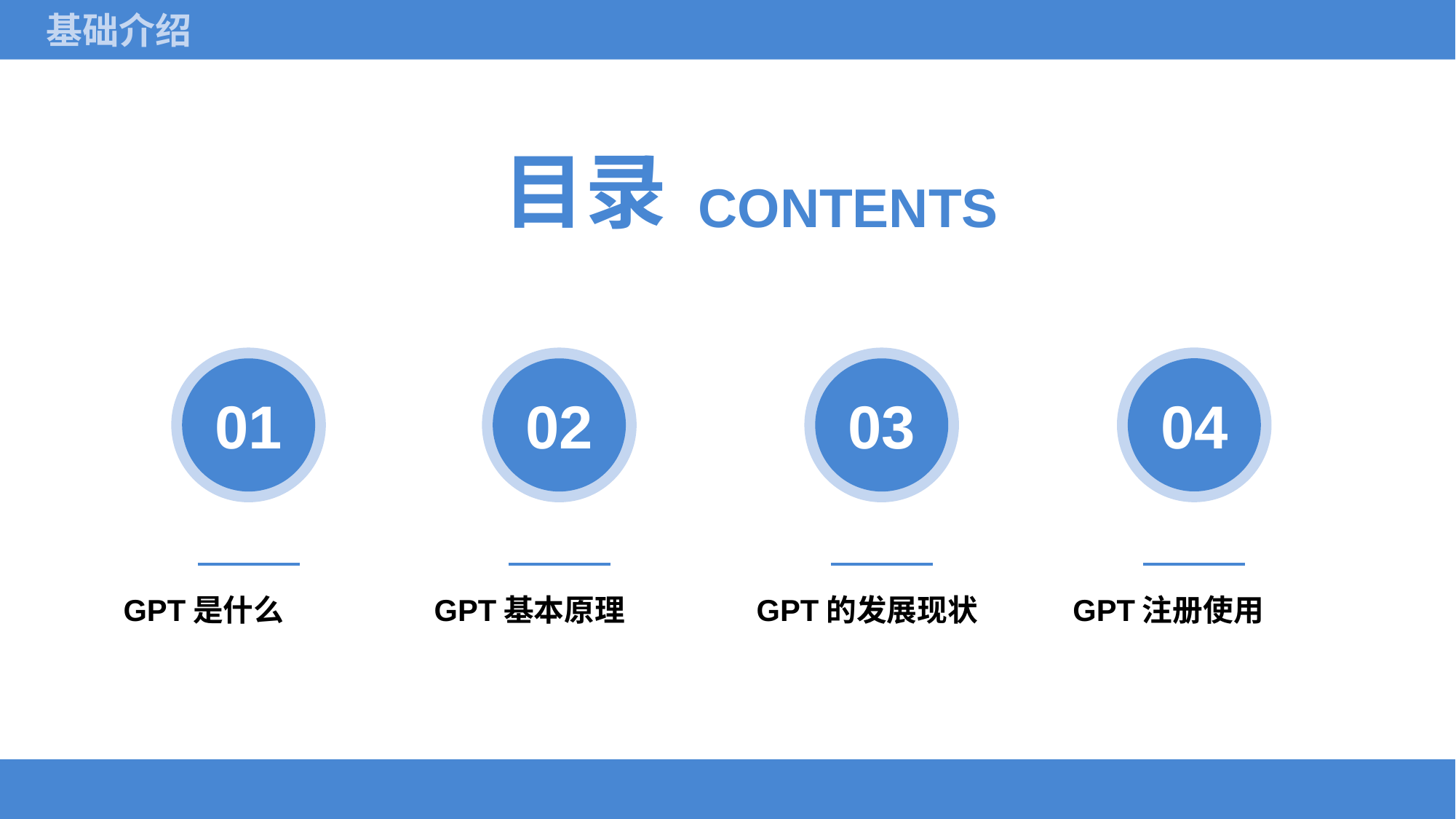

基础介绍
目录
CONTENTS

03
04
01
02
GPT是什么
GPT基本原理
GPT的发展现状
GPT注册使用